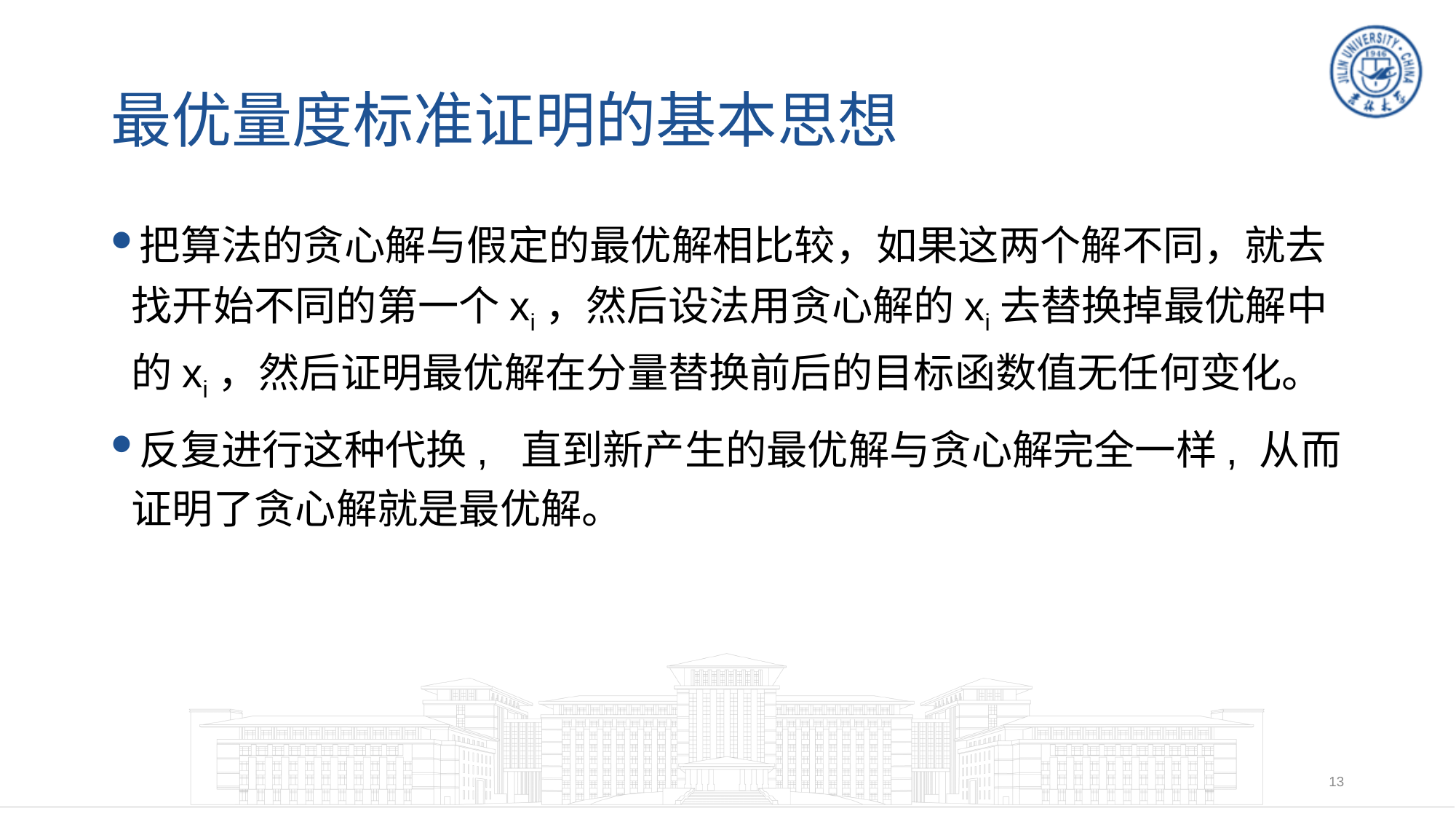

# 最优量度标准证明的基本思想
把算法的贪心解与假定的最优解相比较，如果这两个解不同，就去找开始不同的第一个xi，然后设法用贪心解的xi去替换掉最优解中的xi，然后证明最优解在分量替换前后的目标函数值无任何变化。
反复进行这种代换,  直到新产生的最优解与贪心解完全一样, 从而证明了贪心解就是最优解。

13